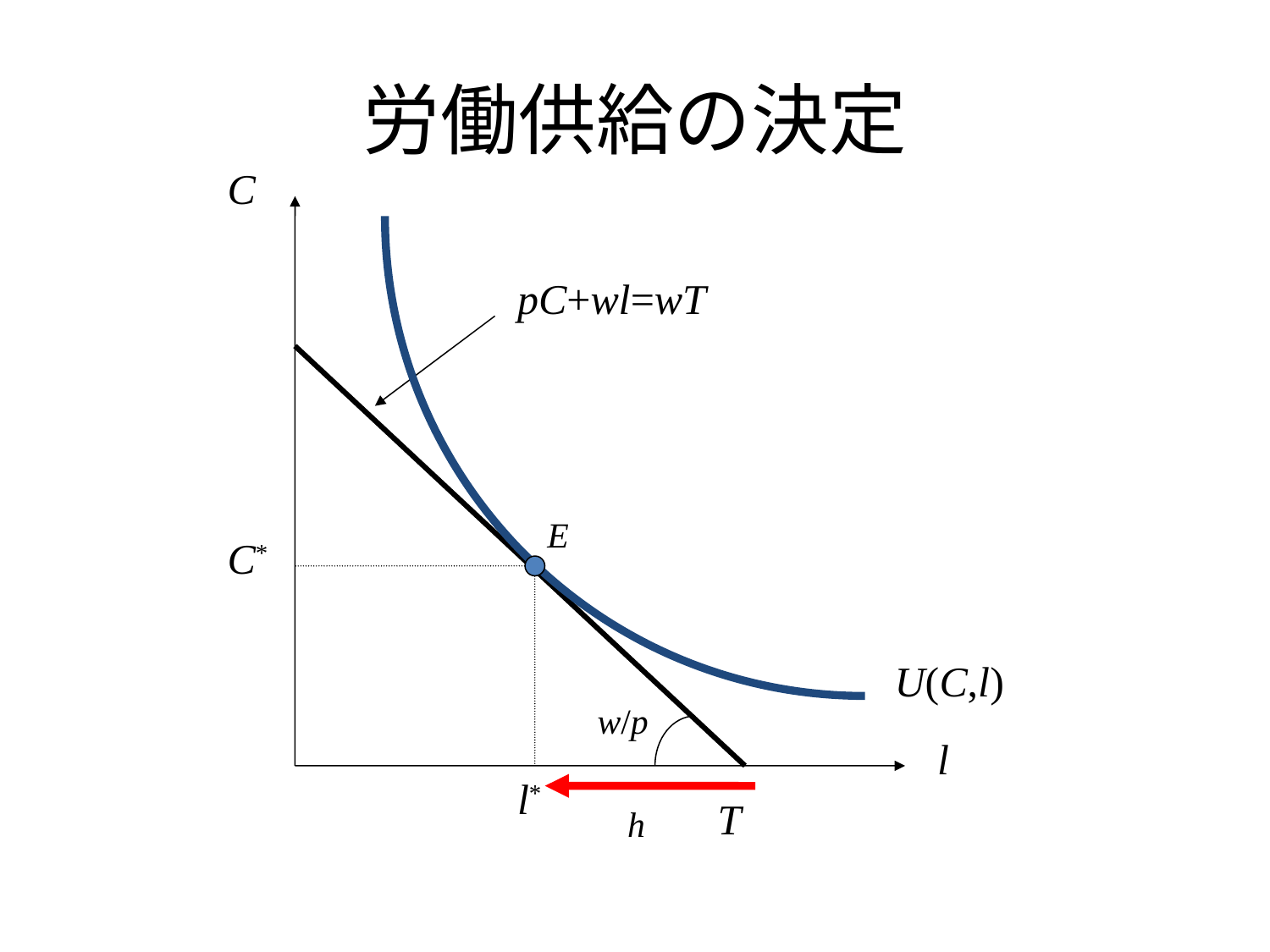

# 労働供給の決定
C

pC+wl=wT

E
C*

U(C,l)
w/p

l

l*

T
h